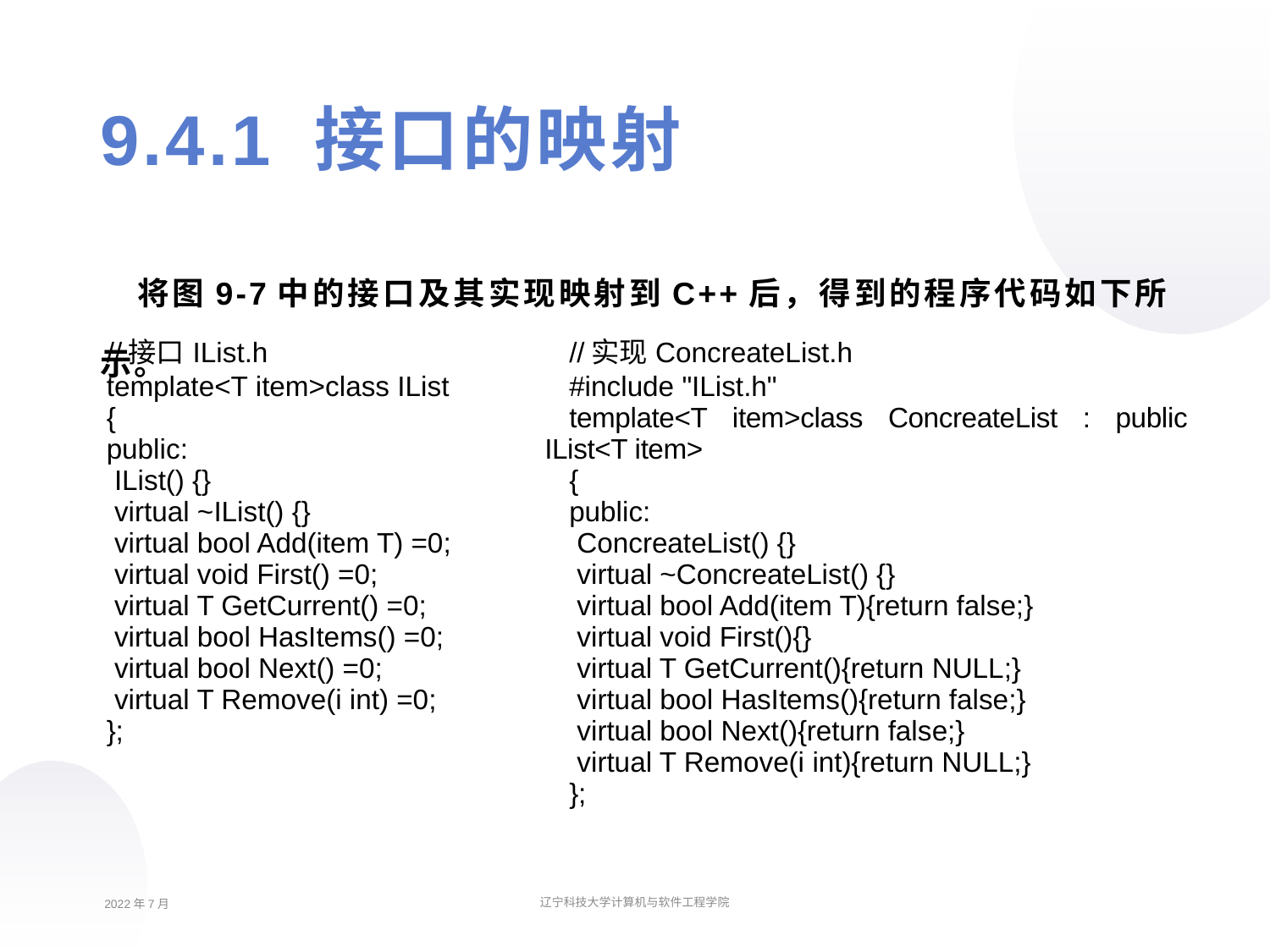

9.4.1 接口的映射
将图9-7中的接口及其实现映射到C++后，得到的程序代码如下所示。
| //接口IList.h template<T item>class IList { public: IList() {} virtual ~IList() {} virtual bool Add(item T) =0; virtual void First() =0; virtual T GetCurrent() =0; virtual bool HasItems() =0; virtual bool Next() =0; virtual T Remove(i int) =0; }; | //实现ConcreateList.h #include "IList.h" template<T item>class ConcreateList : public IList<T item> { public: ConcreateList() {} virtual ~ConcreateList() {} virtual bool Add(item T){return false;} virtual void First(){} virtual T GetCurrent(){return NULL;} virtual bool HasItems(){return false;} virtual bool Next(){return false;} virtual T Remove(i int){return NULL;} }; |
| --- | --- |

2022年7月
辽宁科技大学计算机与软件工程学院
70